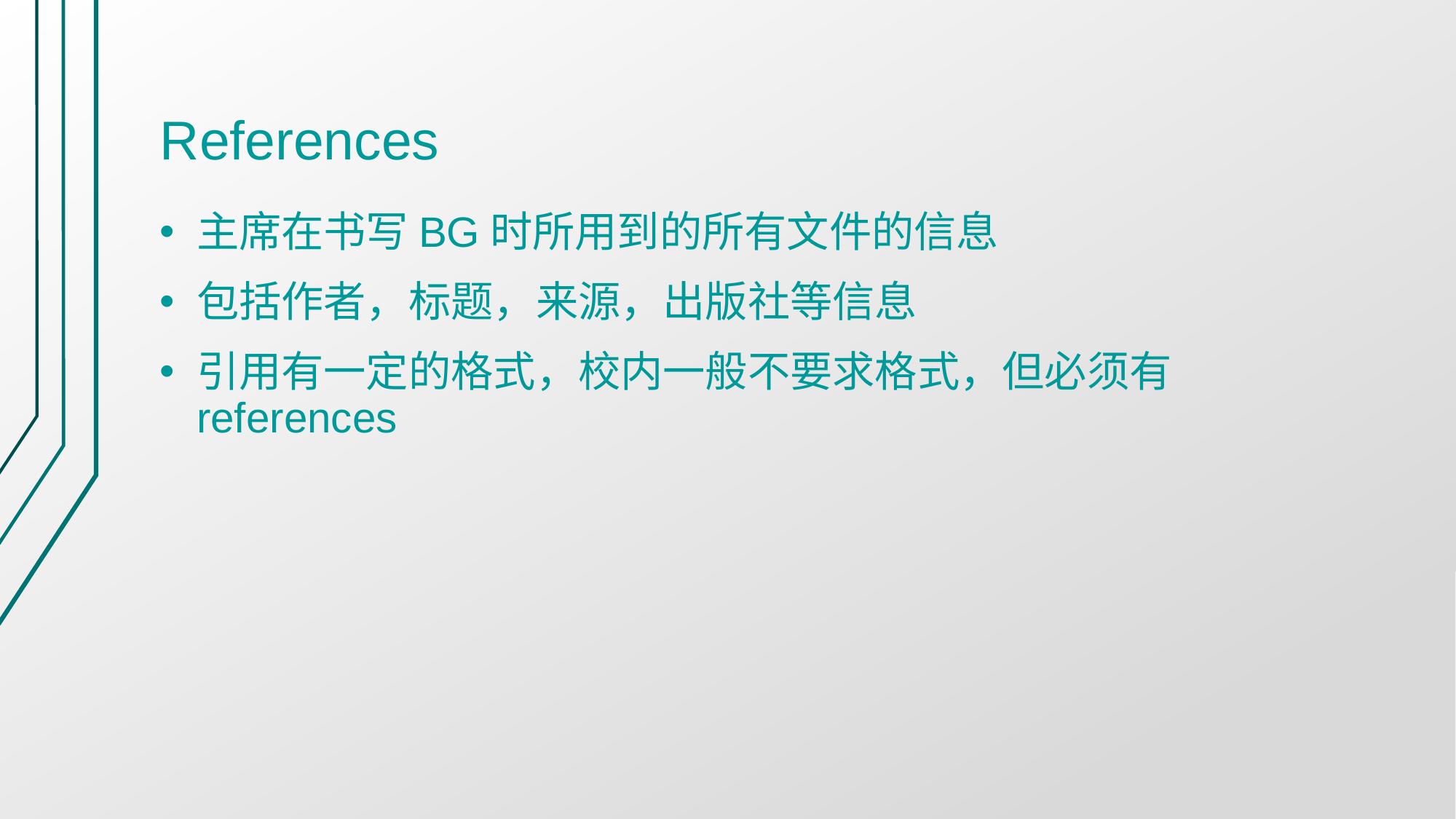

# References
主席在书写BG时所用到的所有文件的信息
包括作者，标题，来源，出版社等信息
引用有一定的格式，校内一般不要求格式，但必须有references